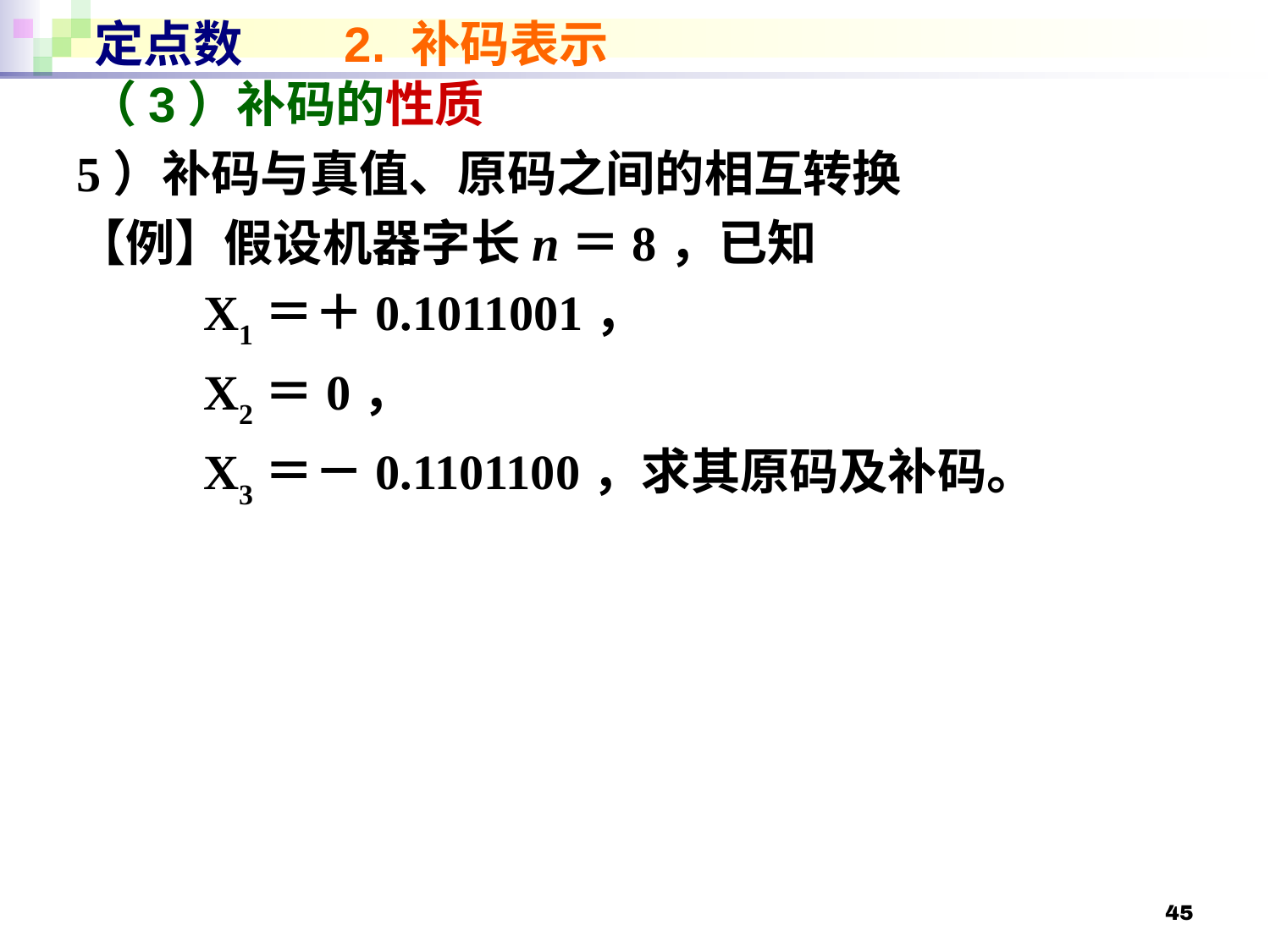

# 定点数        2. 补码表示
（3）补码的性质
5）补码与真值、原码之间的相互转换
【例】假设机器字长n＝8，已知
	X1＝＋0.1011001，
	X2＝0，
	X3＝－0.1101100，求其原码及补码。
45